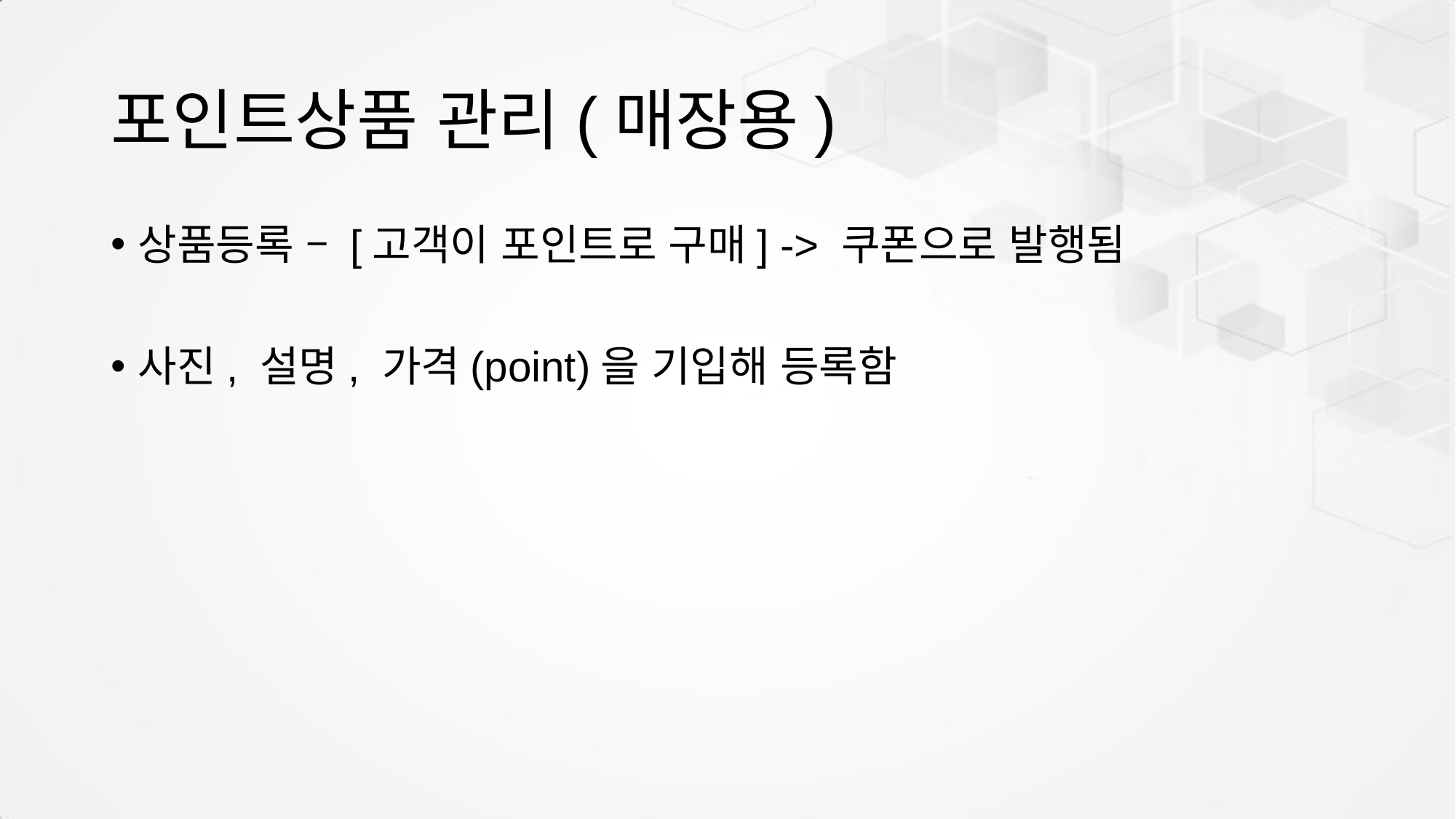

# 포인트상품 관리(매장용)
상품등록 – [고객이 포인트로 구매] -> 쿠폰으로 발행됨

사진, 설명, 가격(point)을 기입해 등록함